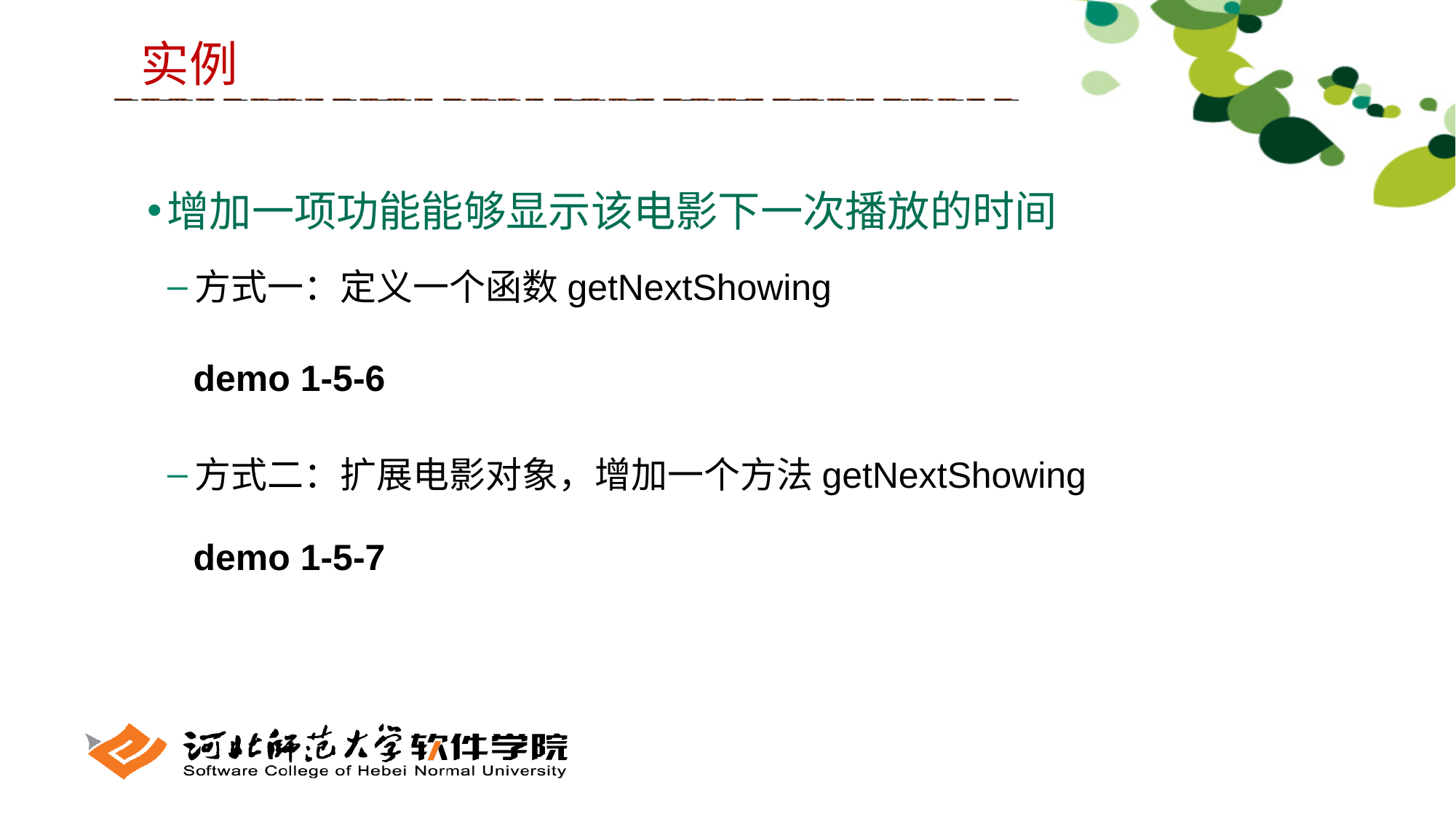

实例
增加一项功能能够显示该电影下一次播放的时间
方式一：定义一个函数getNextShowing

方式二：扩展电影对象，增加一个方法getNextShowing
demo 1-5-6
demo 1-5-7